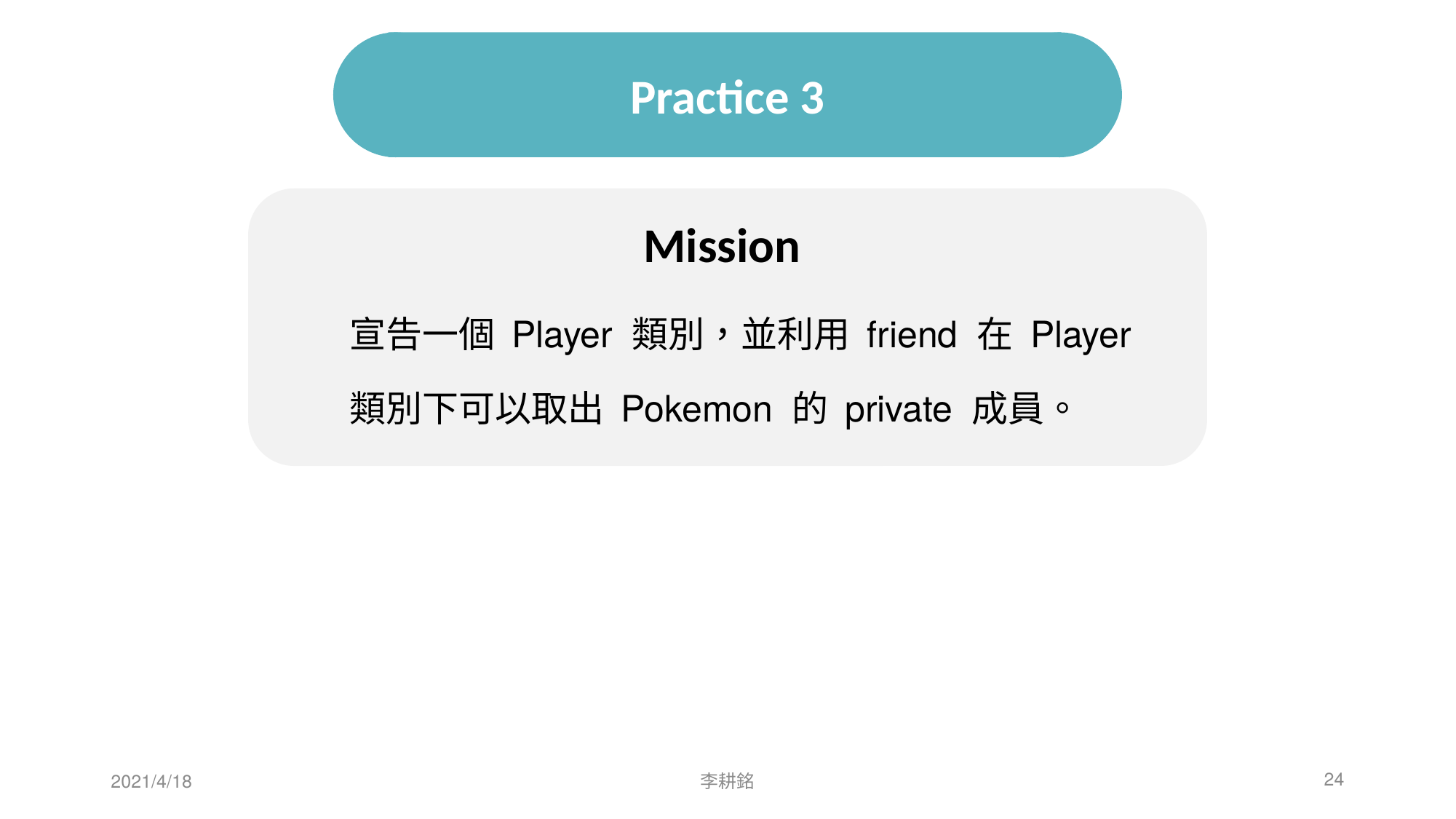

# Practice 3

Mission
宣告一個 Player 類別，並利用 friend 在 Player 類別下可以取出 Pokemon 的 private 成員。
2021/4/18
李耕銘
24